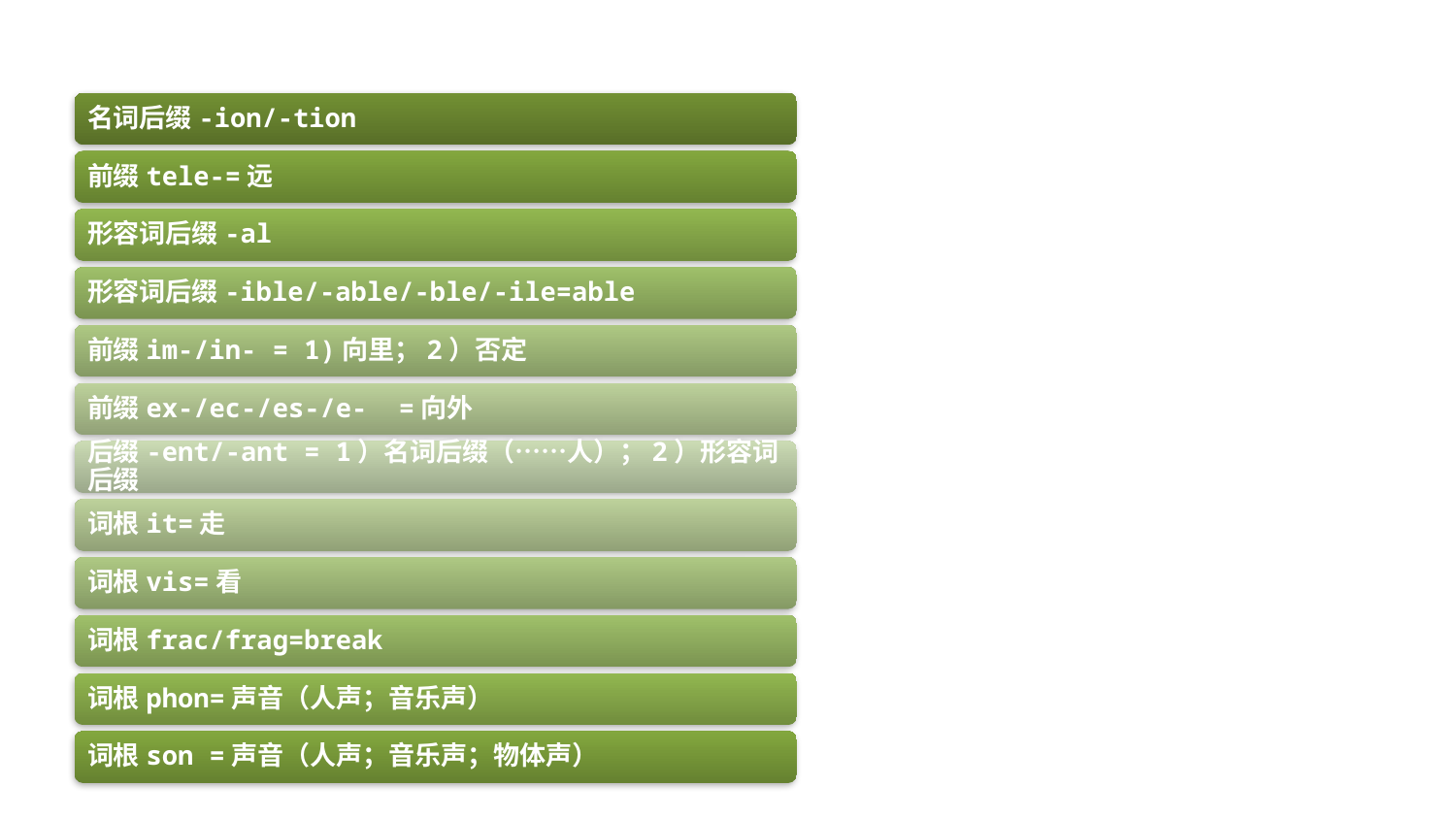

名词后缀-ion/-tion
前缀tele-=远
形容词后缀-al
形容词后缀-ible/-able/-ble/-ile=able
前缀im-/in- = 1)向里；2）否定
前缀ex-/ec-/es-/e-  =向外
后缀-ent/-ant = 1）名词后缀（……人）；2）形容词后缀
词根it=走
词根vis=看
词根frac/frag=break
词根phon=声音（人声；音乐声）
词根son =声音（人声；音乐声；物体声）